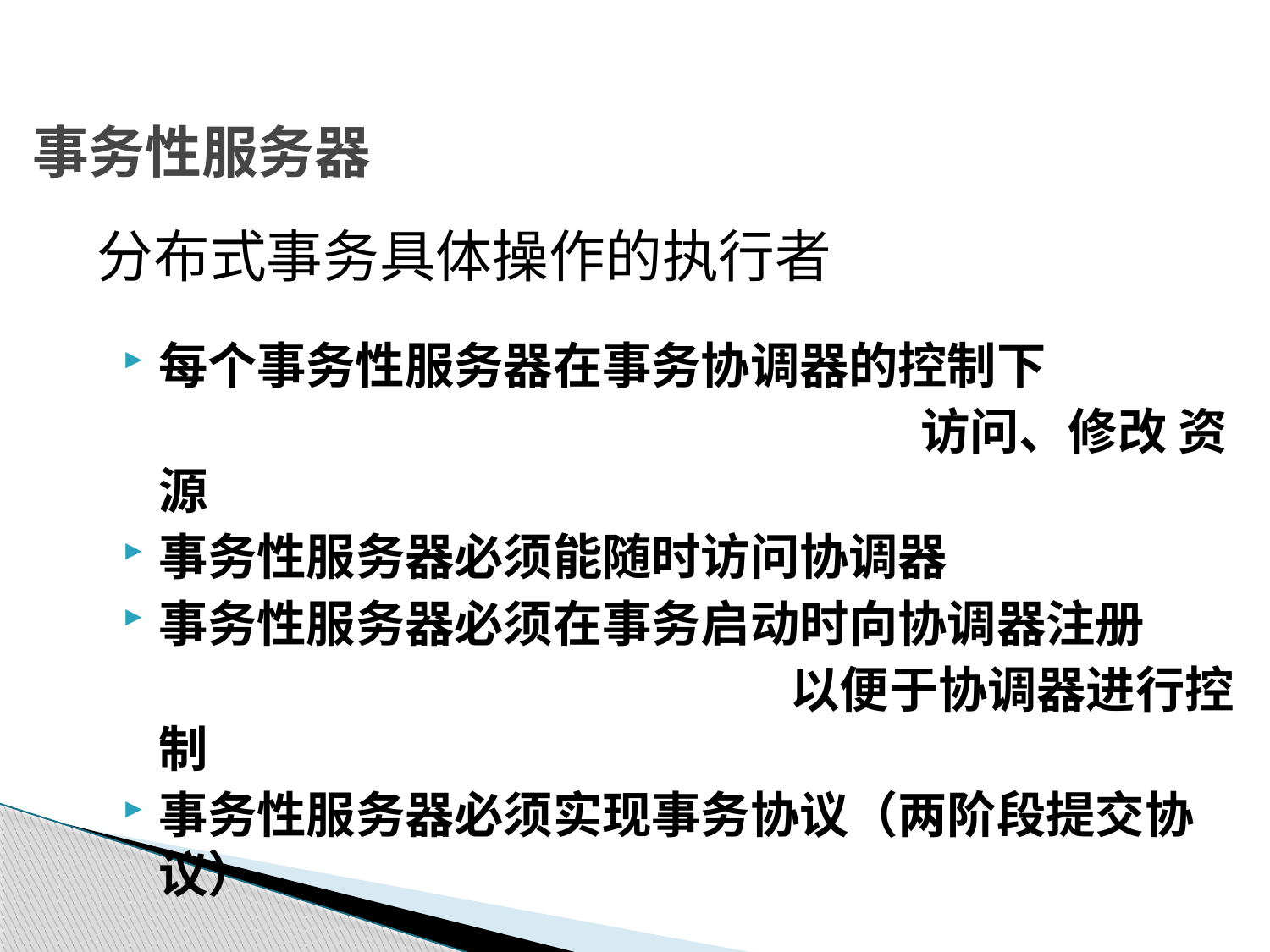

# 事务性服务器
分布式事务具体操作的执行者
每个事务性服务器在事务协调器的控制下
							访问、修改 资源
事务性服务器必须能随时访问协调器
事务性服务器必须在事务启动时向协调器注册
					          以便于协调器进行控制
事务性服务器必须实现事务协议（两阶段提交协议）